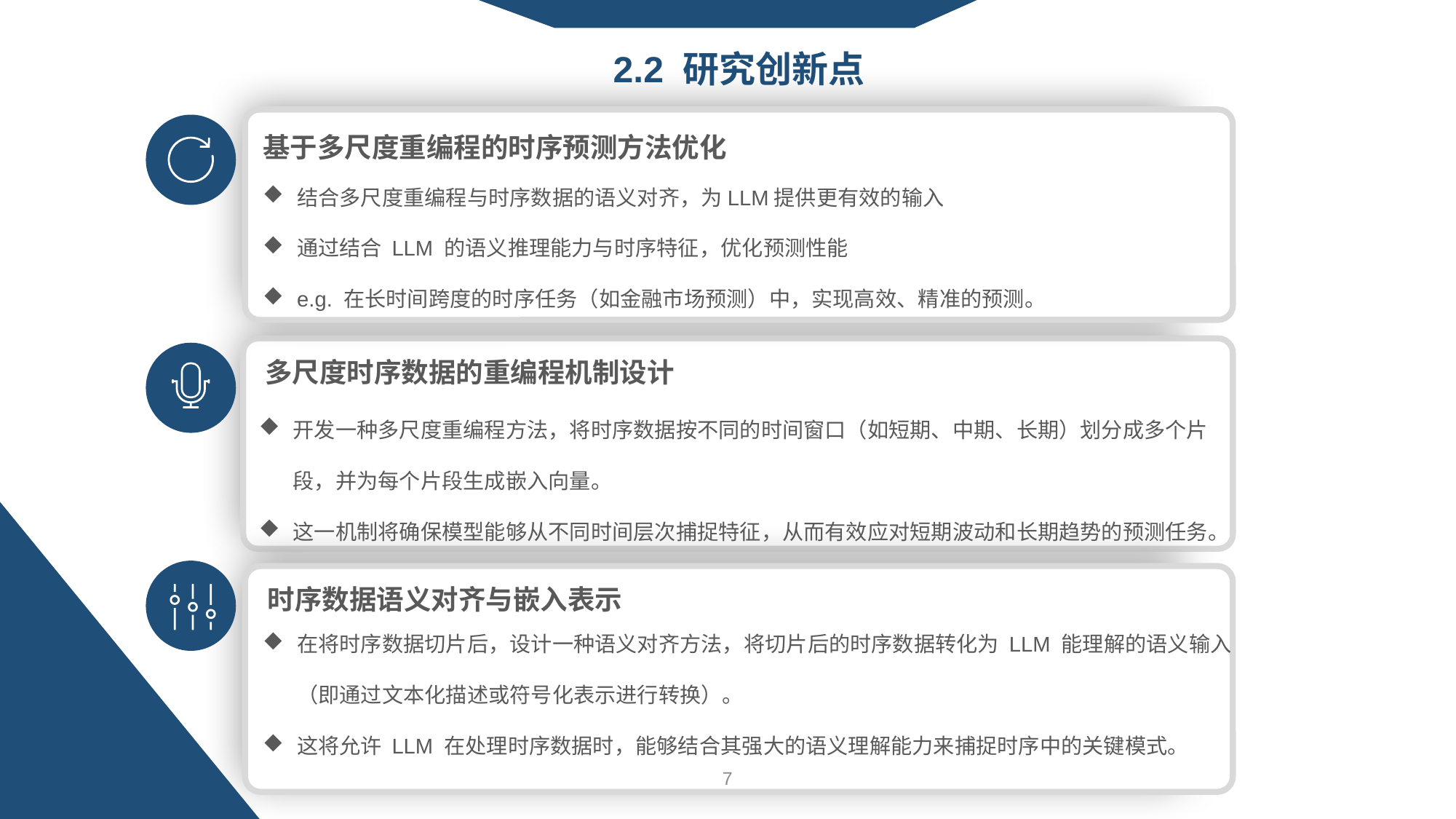

2.2 研究创新点
基于多尺度重编程的时序预测方法优化

结合多尺度重编程与时序数据的语义对齐，为LLM提供更有效的输入
通过结合 LLM 的语义推理能力与时序特征，优化预测性能
e.g. 在长时间跨度的时序任务（如金融市场预测）中，实现高效、精准的预测。

多尺度时序数据的重编程机制设计

开发一种多尺度重编程方法，将时序数据按不同的时间窗口（如短期、中期、长期）划分成多个片段，并为每个片段生成嵌入向量。
这一机制将确保模型能够从不同时间层次捕捉特征，从而有效应对短期波动和长期趋势的预测任务。

时序数据语义对齐与嵌入表示

在将时序数据切片后，设计一种语义对齐方法，将切片后的时序数据转化为 LLM 能理解的语义输入（即通过文本化描述或符号化表示进行转换）。
这将允许 LLM 在处理时序数据时，能够结合其强大的语义理解能力来捕捉时序中的关键模式。
7